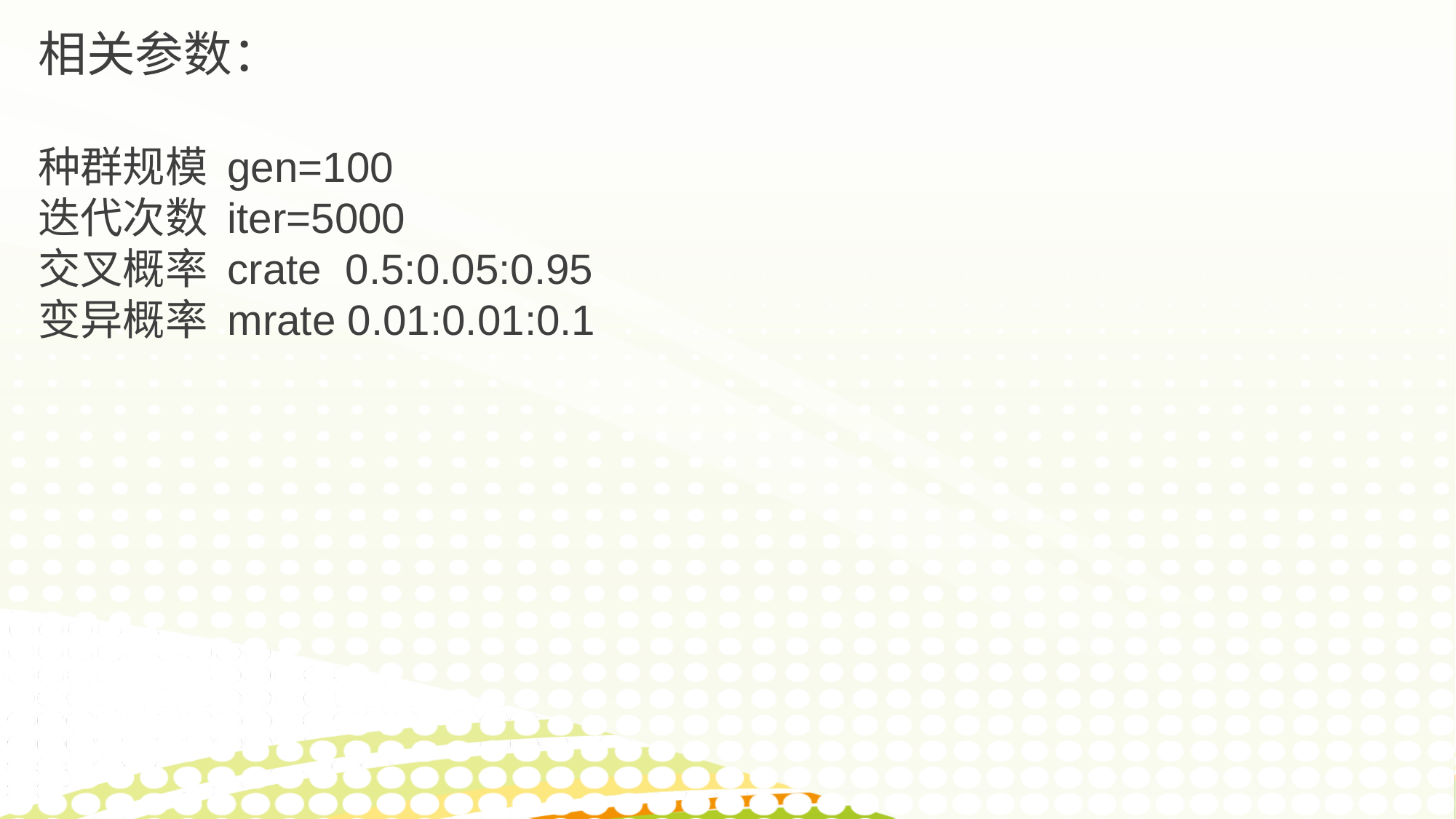

相关参数：

种群规模 gen=100
迭代次数 iter=5000
交叉概率 crate  0.5:0.05:0.95
变异概率 mrate 0.01:0.01:0.1